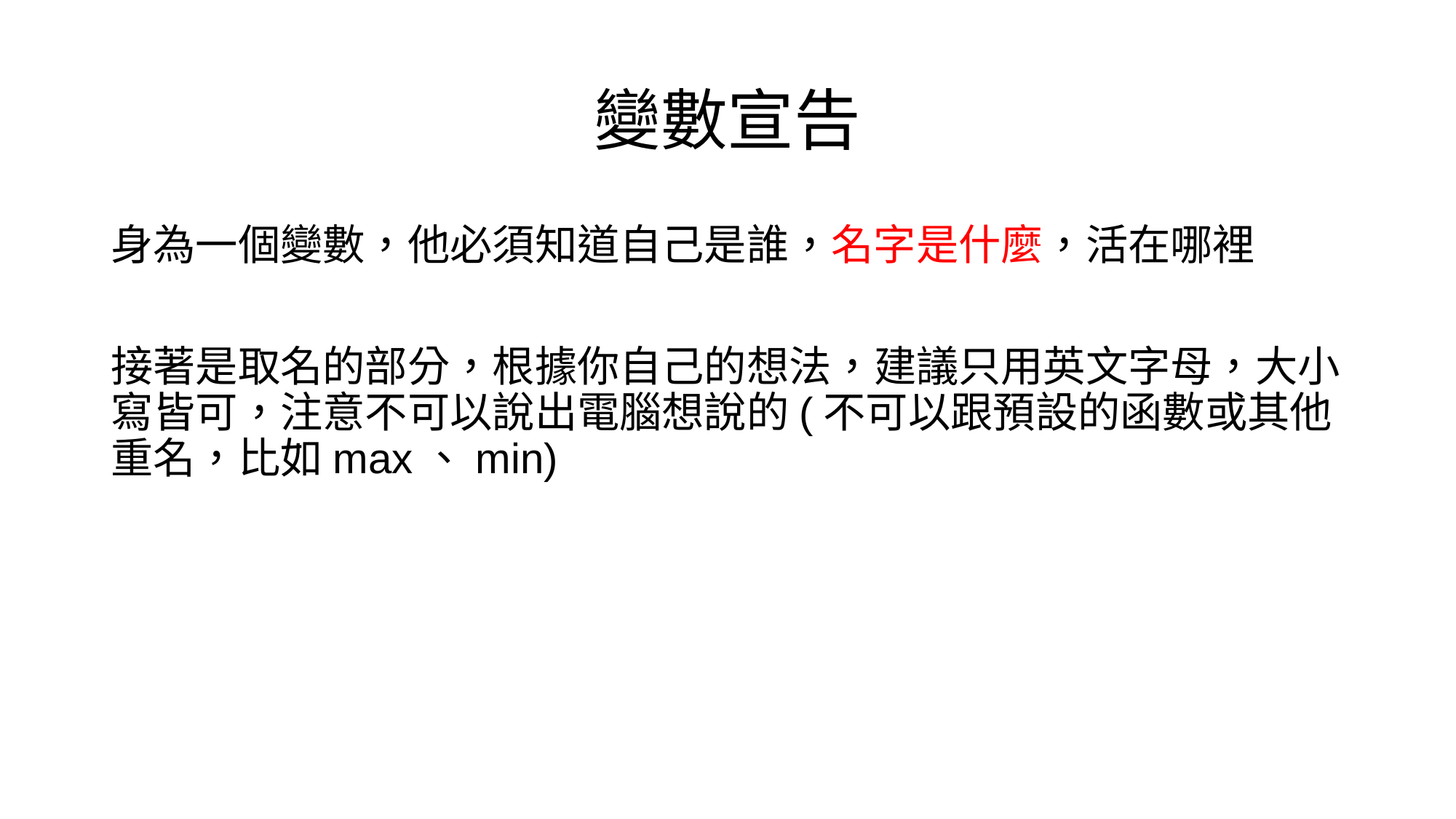

# 變數宣告
身為一個變數，他必須知道自己是誰，名字是什麼，活在哪裡

接著是取名的部分，根據你自己的想法，建議只用英文字母，大小寫皆可，注意不可以說出電腦想說的(不可以跟預設的函數或其他重名，比如max、min)